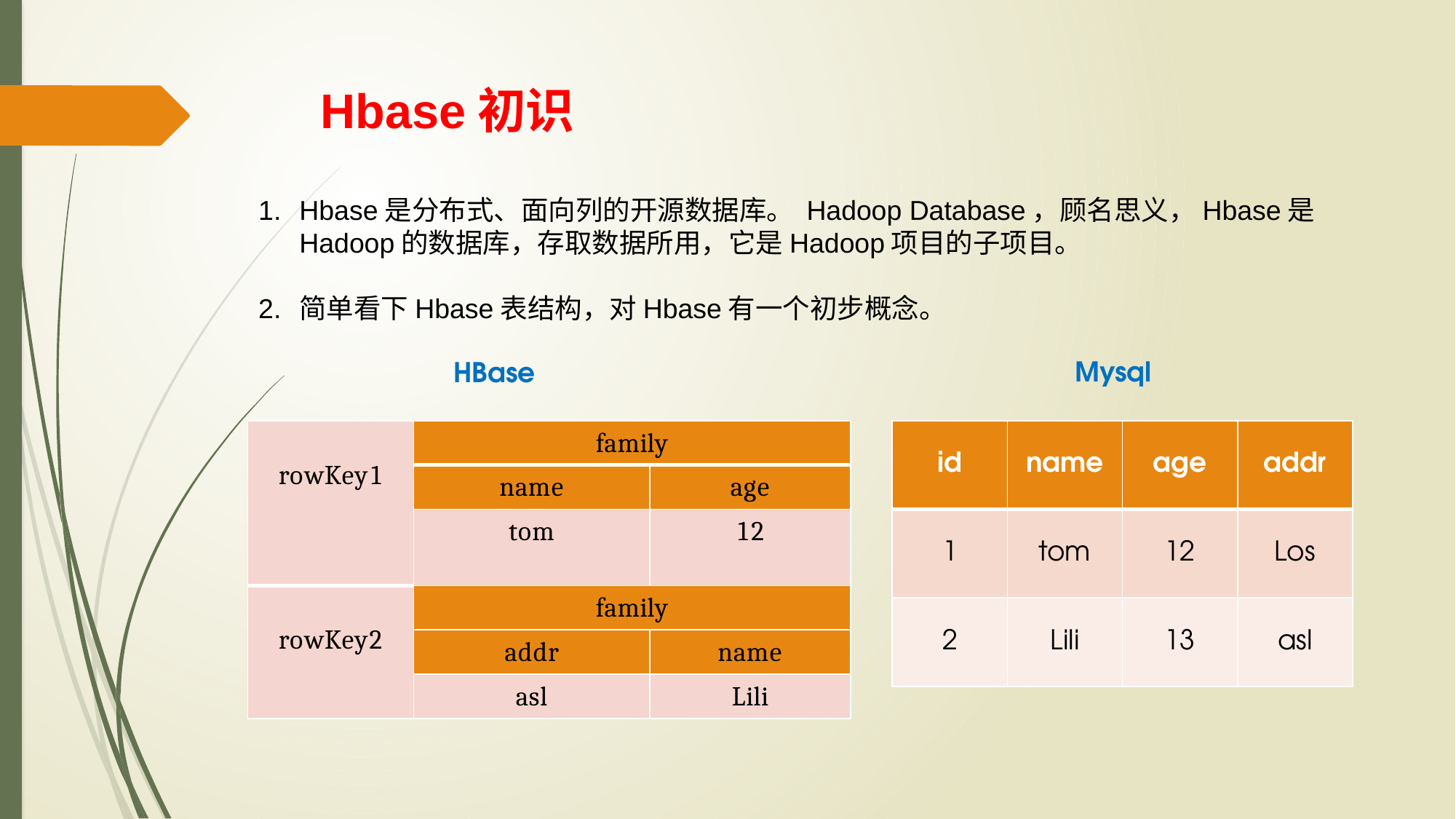

# Hbase初识
Hbase是分布式、面向列的开源数据库。 Hadoop Database，顾名思义，Hbase是Hadoop的数据库，存取数据所用，它是Hadoop项目的子项目。

简单看下Hbase表结构，对Hbase有一个初步概念。

Mysql
HBase
| rowKey1 | family |  |
| --- | --- | --- |
|  | name | age |
|  | tom | 12 |
| rowKey2 | family |  |
|  | addr | name |
|  | asl | Lili |
| id | name | age | addr |
| --- | --- | --- | --- |
| 1 | tom | 12 | Los |
| 2 | Lili | 13 | asl |